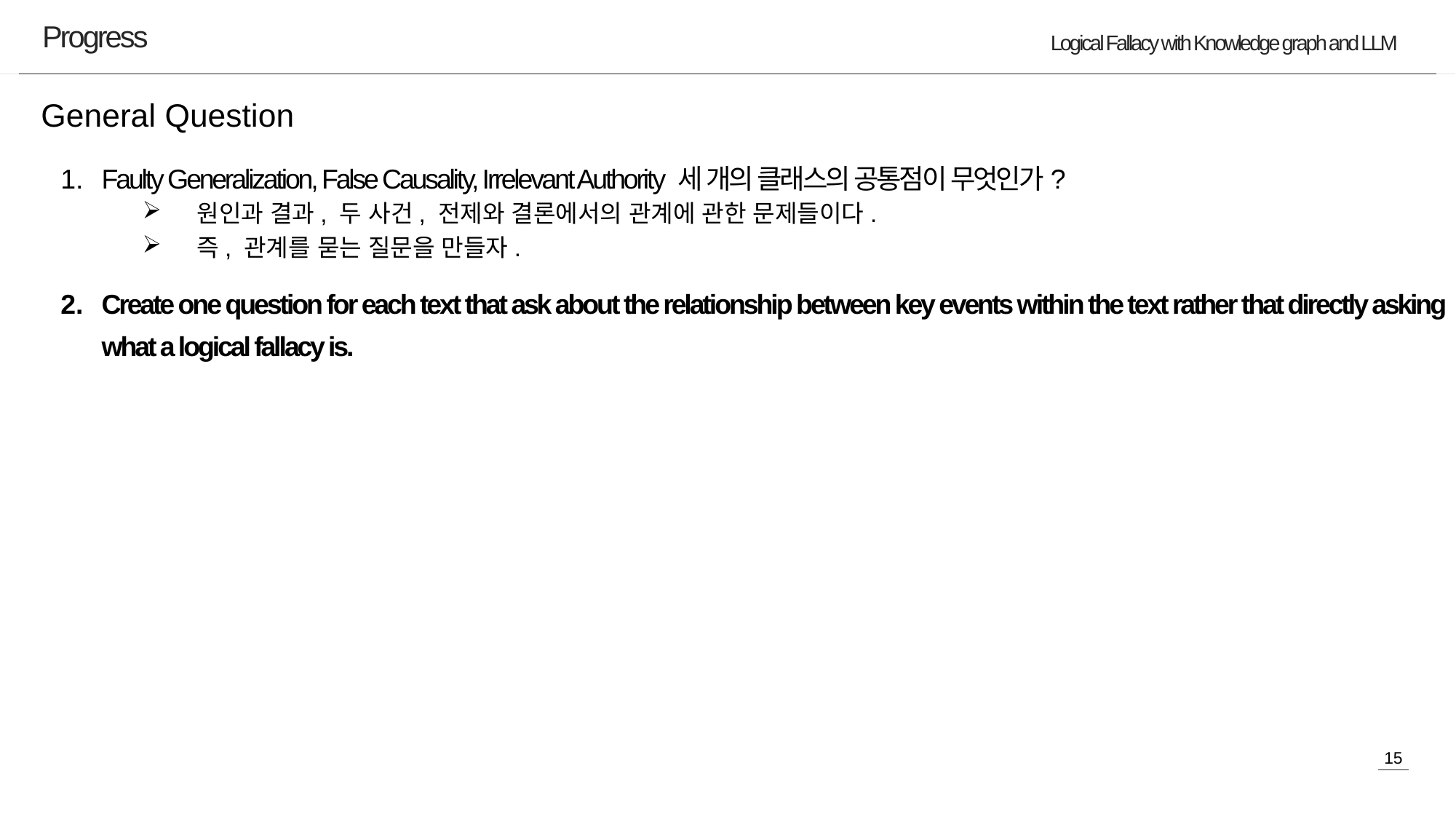

Progress
General Question
Faulty Generalization, False Causality, Irrelevant Authority 세 개의 클래스의 공통점이 무엇인가?
원인과 결과, 두 사건, 전제와 결론에서의 관계에 관한 문제들이다.
즉, 관계를 묻는 질문을 만들자.
Create one question for each text that ask about the relationship between key events within the text rather that directly asking what a logical fallacy is.